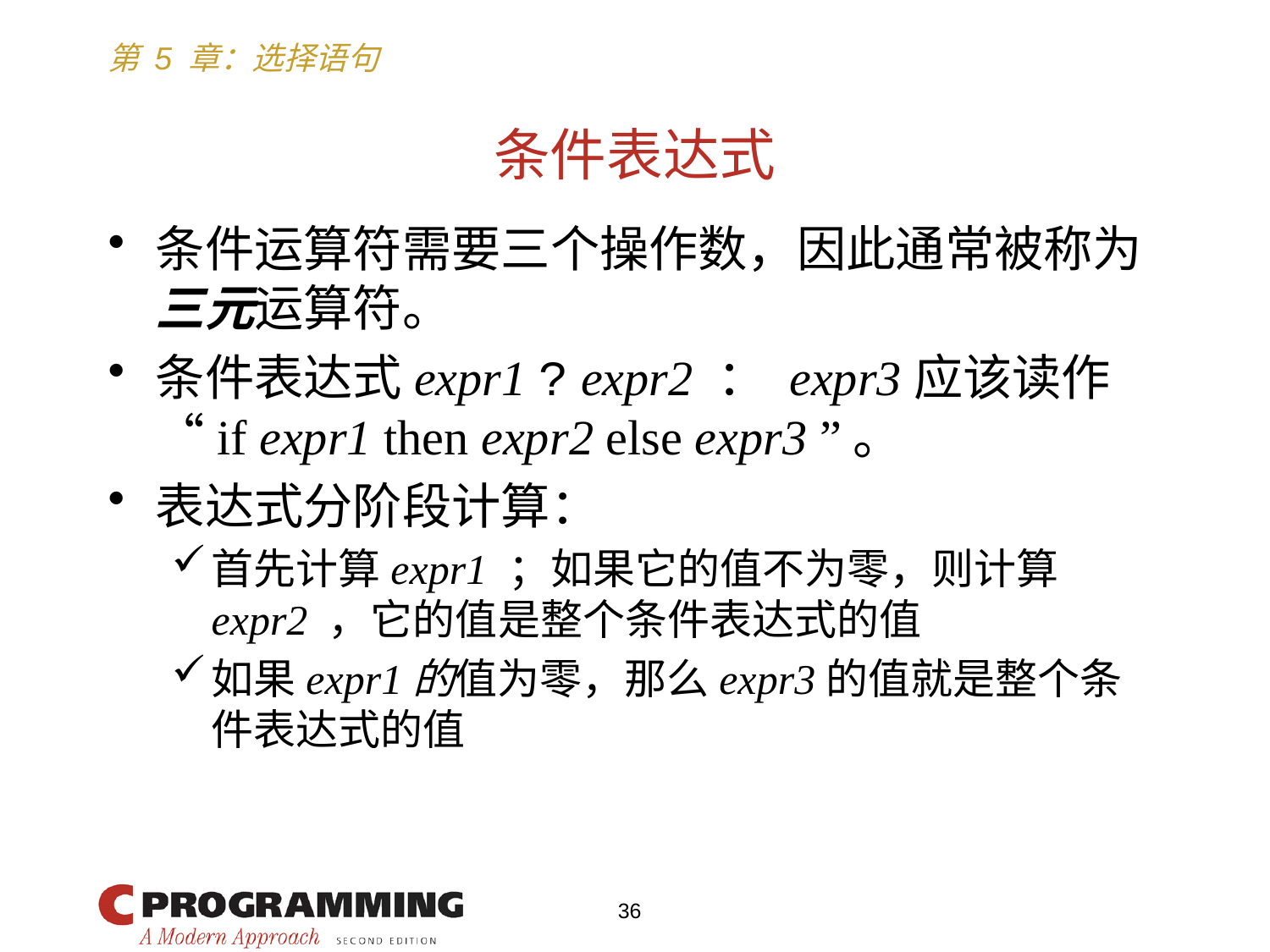

# 条件表达式
条件运算符需要三个操作数，因此通常被称为三元运算符。
条件表达式expr1 ? expr2 ： expr3应该读作“if expr1 then expr2 else expr3 ”。
表达式分阶段计算：
首先计算expr1 ；如果它的值不为零，则计算expr2 ，它的值是整个条件表达式的值
如果expr1的值为零，那么expr3的值就是整个条件表达式的值

36